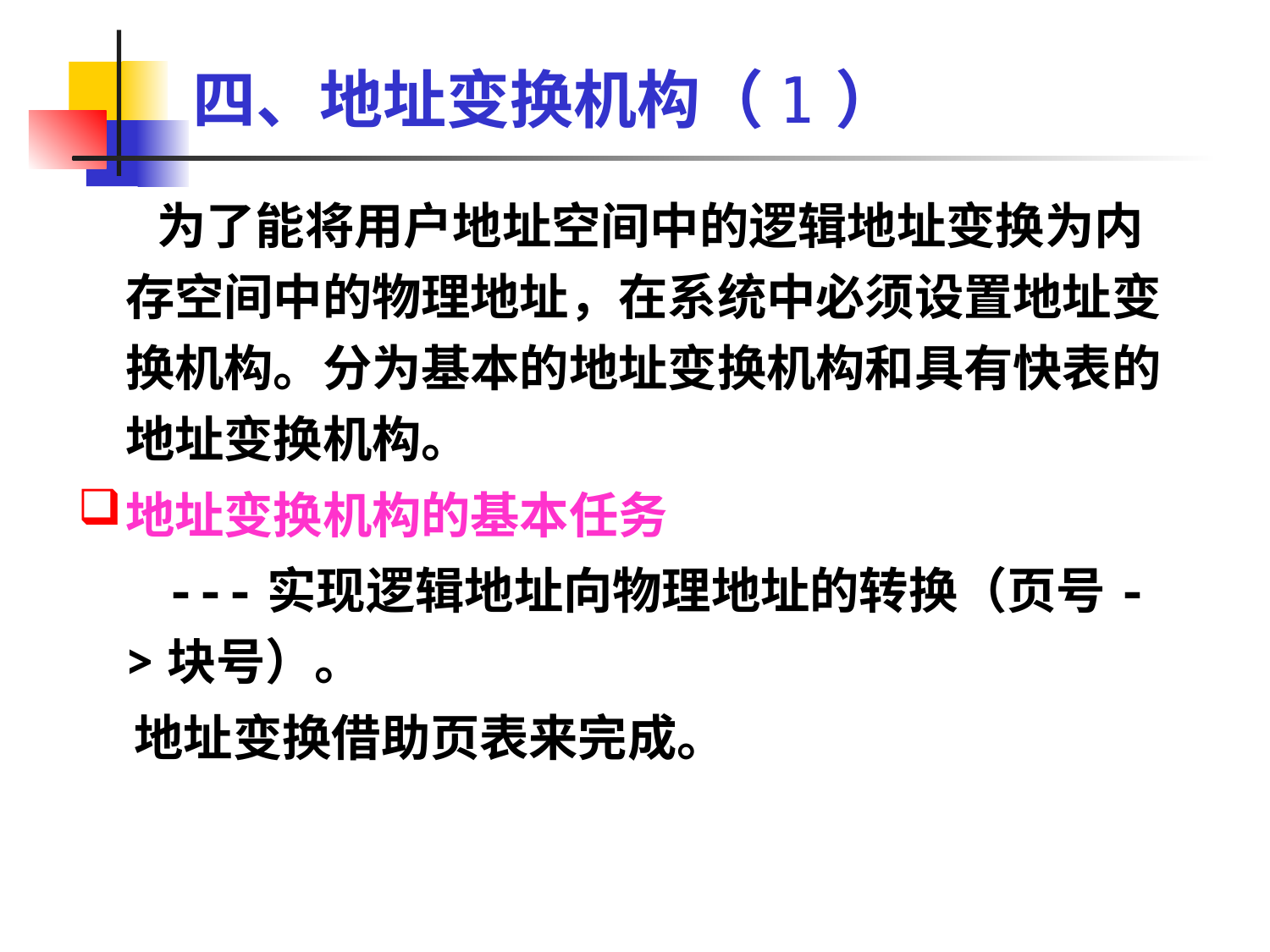

# 四、地址变换机构（1）
      为了能将用户地址空间中的逻辑地址变换为内存空间中的物理地址，在系统中必须设置地址变换机构。分为基本的地址变换机构和具有快表的地址变换机构。
地址变换机构的基本任务
   ---实现逻辑地址向物理地址的转换（页号->块号）。
    地址变换借助页表来完成。